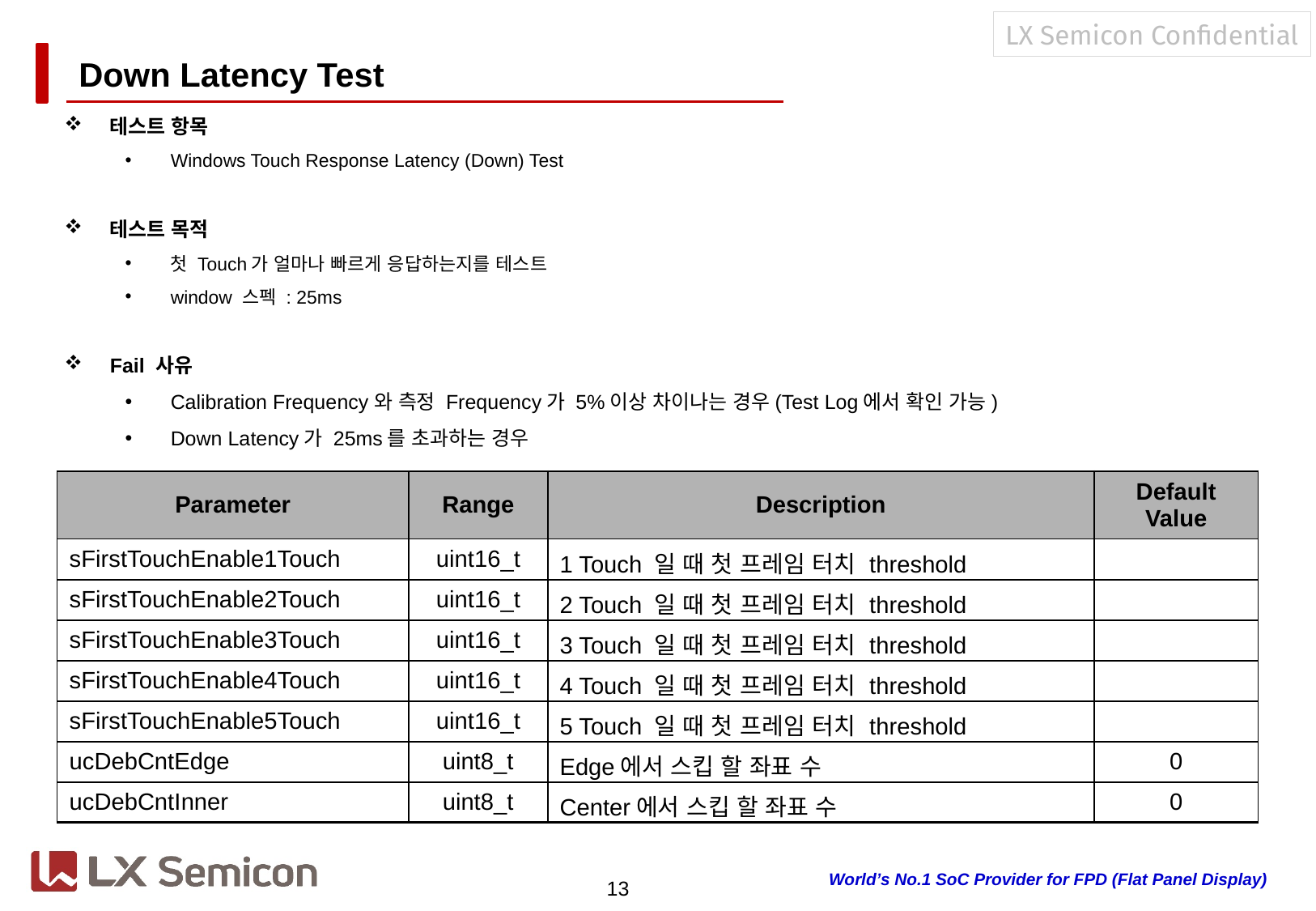

# Down Latency Test
테스트 항목
Windows Touch Response Latency (Down) Test

테스트 목적
첫 Touch가 얼마나 빠르게 응답하는지를 테스트
window 스펙 : 25ms

Fail 사유
Calibration Frequency와 측정 Frequency가 5%이상 차이나는 경우(Test Log에서 확인 가능)
Down Latency가 25ms를 초과하는 경우

| Parameter | Range | Description | Default Value |
| --- | --- | --- | --- |
| sFirstTouchEnable1Touch | uint16\_t | 1 Touch 일 때 첫 프레임 터치 threshold |  |
| sFirstTouchEnable2Touch | uint16\_t | 2 Touch 일 때 첫 프레임 터치 threshold |  |
| sFirstTouchEnable3Touch | uint16\_t | 3 Touch 일 때 첫 프레임 터치 threshold |  |
| sFirstTouchEnable4Touch | uint16\_t | 4 Touch 일 때 첫 프레임 터치 threshold |  |
| sFirstTouchEnable5Touch | uint16\_t | 5 Touch 일 때 첫 프레임 터치 threshold |  |
| ucDebCntEdge | uint8\_t | Edge에서 스킵 할 좌표 수 | 0 |
| ucDebCntInner | uint8\_t | Center에서 스킵 할 좌표 수 | 0 |